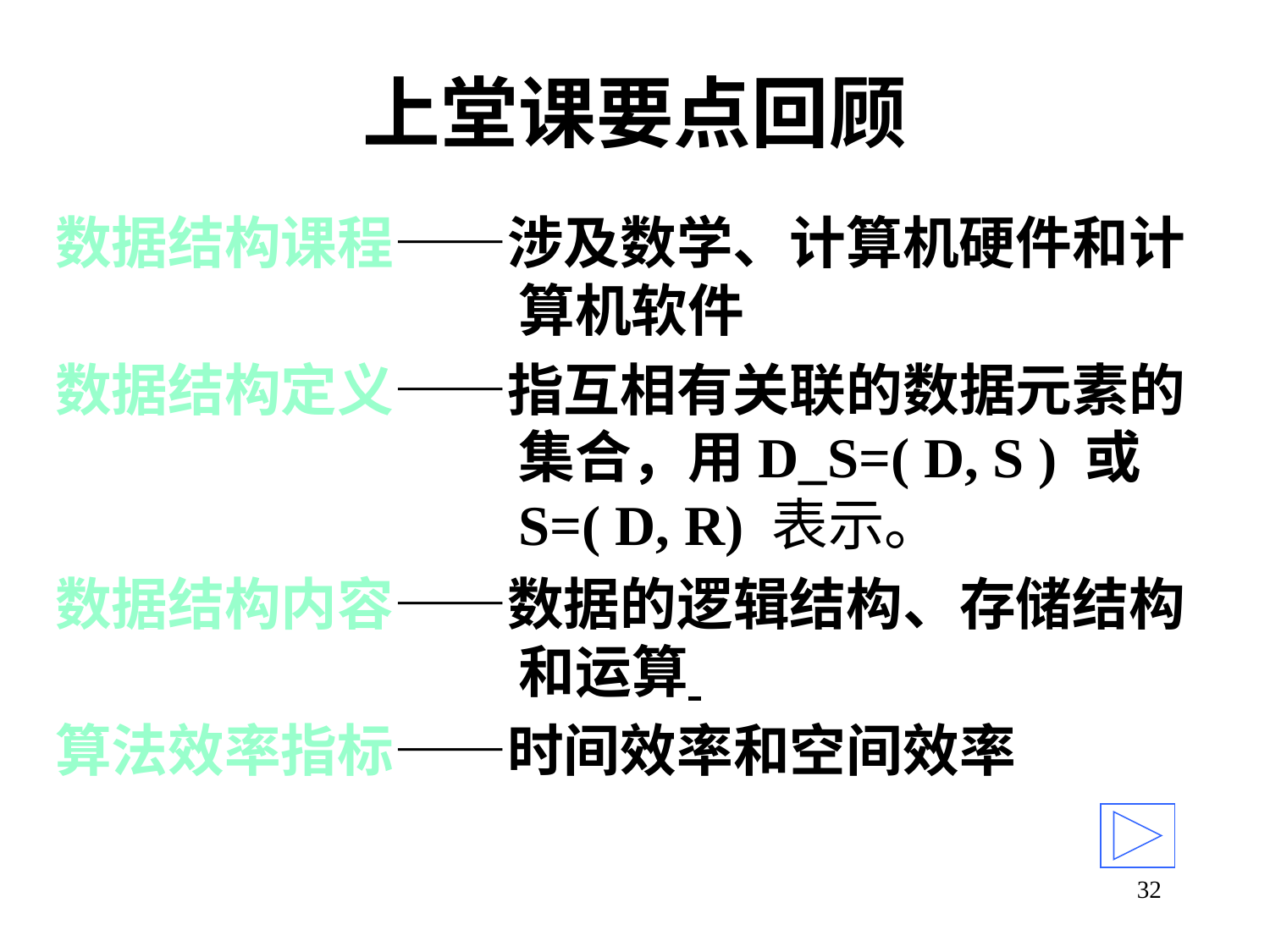

# 上堂课要点回顾
数据结构课程——涉及数学、计算机硬件和计算机软件
数据结构定义——指互相有关联的数据元素的集合，用D_S=( D, S ) 或 S=( D, R) 表示。
数据结构内容——数据的逻辑结构、存储结构和运算
算法效率指标——时间效率和空间效率

32